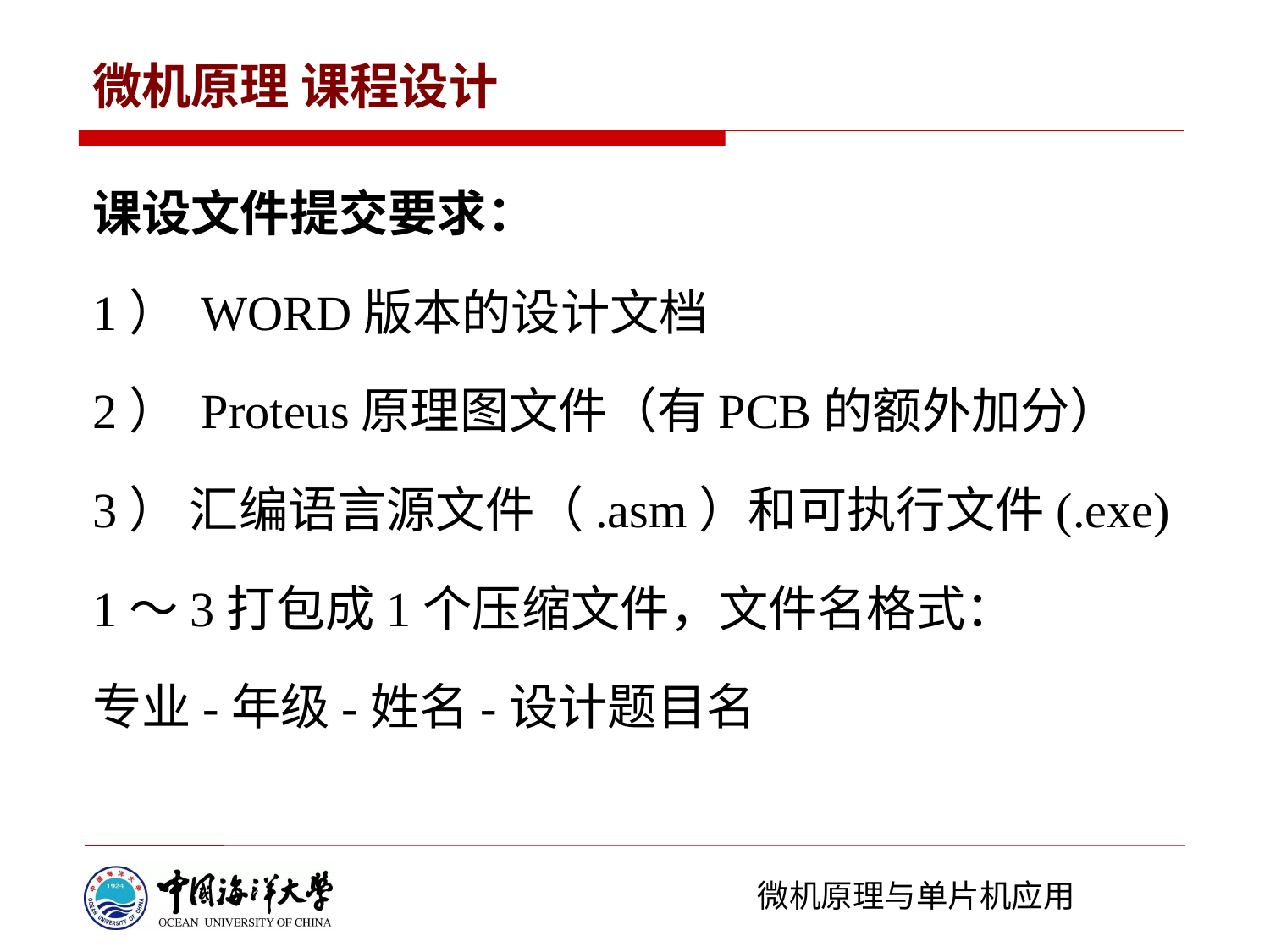

# 微机原理 课程设计
课设文件提交要求：
1） WORD版本的设计文档
2） Proteus原理图文件（有PCB的额外加分）
3） 汇编语言源文件（.asm）和可执行文件(.exe)
1～3打包成1个压缩文件，文件名格式：
专业-年级-姓名-设计题目名